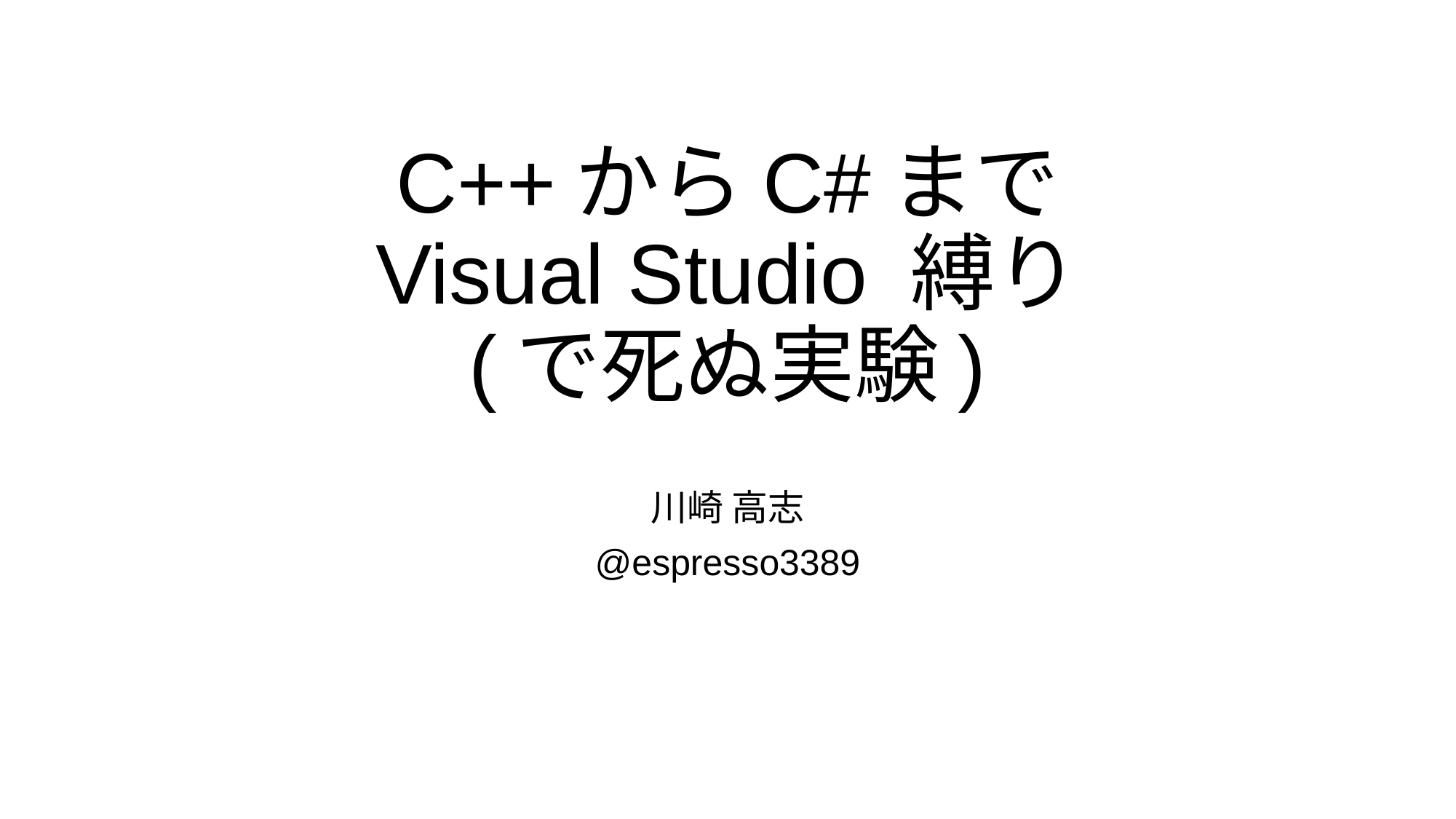

# C++からC#まで Visual Studio 縛り (で死ぬ実験)
川崎 高志
@espresso3389